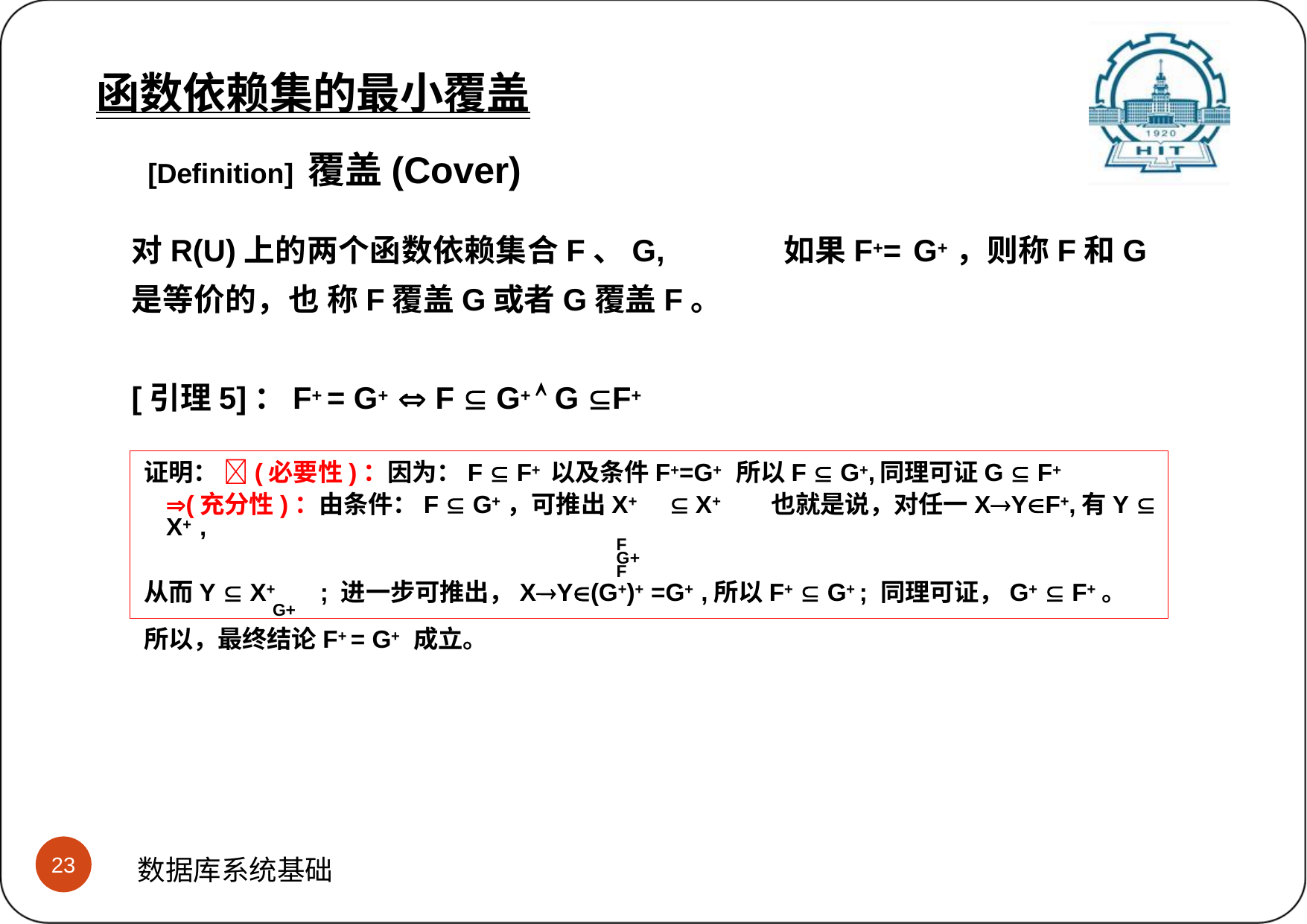

# 函数依赖集的最小覆盖
(1)覆盖的概念
函数依赖集的最小覆盖
[Definition] 覆盖(Cover)
对R(U)上的两个函数依赖集合F、G,	如果F+=	G+，则称F和G是等价的，也 称F覆盖G或者G覆盖F。

[引理5]：F+ = G+  ⇔ F ⊆ G+ ∧ G ⊆F+

证明： ⇒(必要性)：因为：F ⊆ F+ 以及条件F+=G+  所以F ⊆ G+,	同理可证G ⊆ F+
⇒(充分性)：由条件：F ⊆ G+，可推出X+	⊆ X+	也就是说，对任一X→Y∈F+,有Y ⊆ X+  ,
F	G+	F
从而Y ⊆ X+	; 进一步可推出，X→Y∈(G+)+ =G+ ,所以F+ ⊆ G+ ; 同理可证，G+ ⊆ F+。
G+
所以，最终结论F+ = G+ 成立。